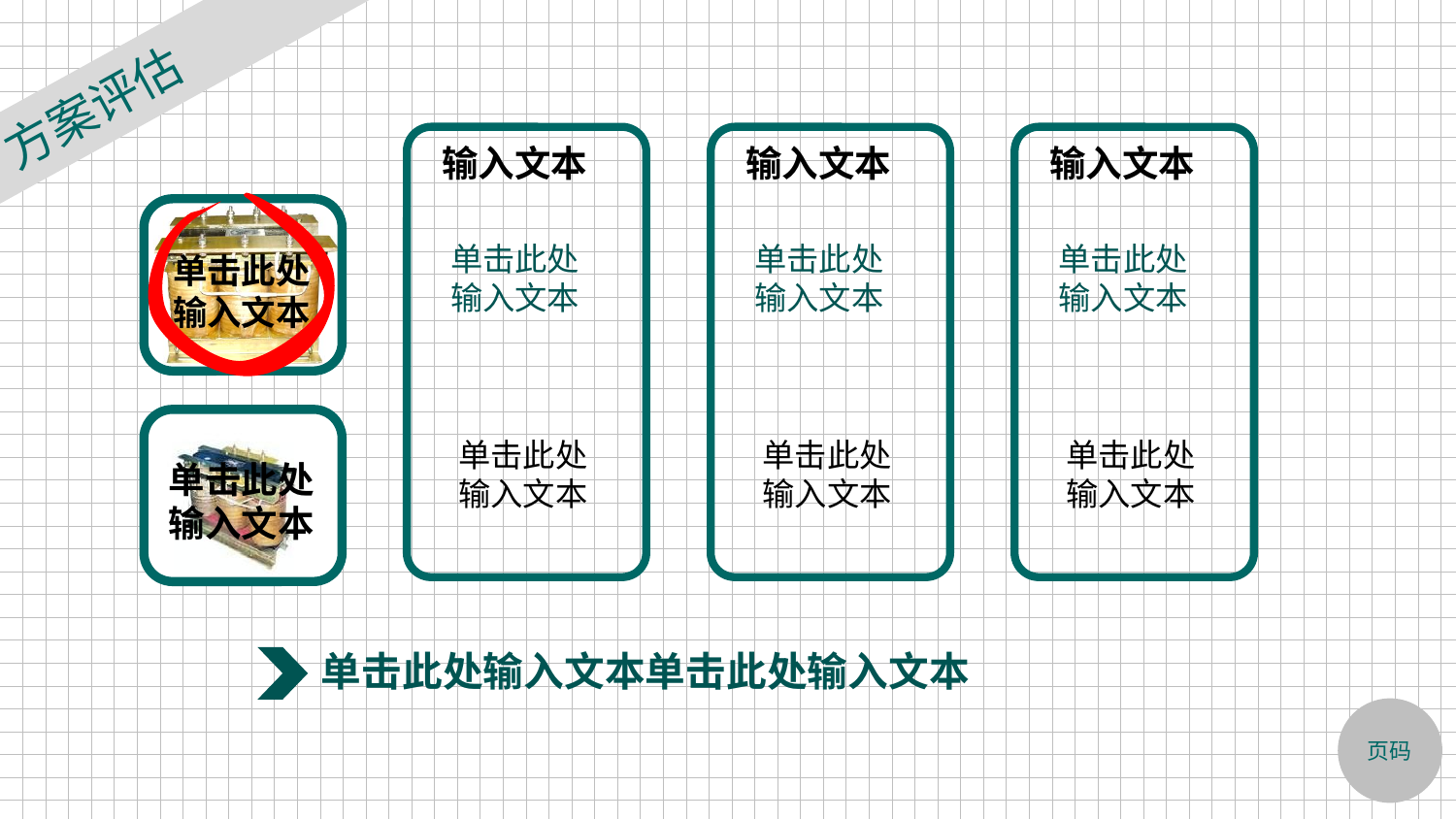

方案评估

输入文本
单击此处输入文本
单击此处输入文本

输入文本
单击此处输入文本
单击此处输入文本

输入文本
单击此处输入文本
单击此处输入文本

单击此处输入文本

单击此处输入文本
单击此处输入文本单击此处输入文本

页码